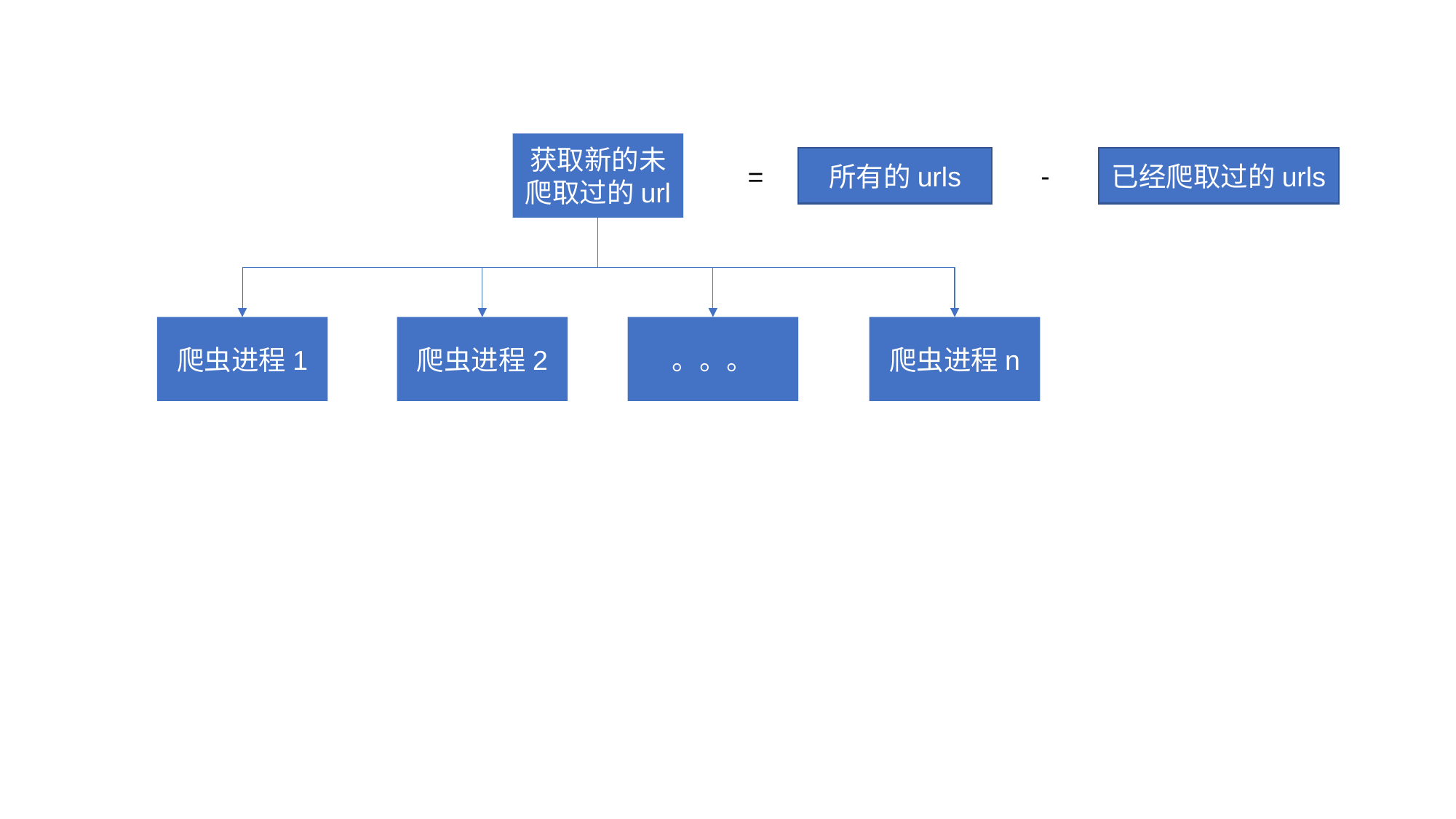

获取新的未爬取过的url
所有的urls
已经爬取过的urls
-
=
爬虫进程1
爬虫进程2
。。。
爬虫进程n